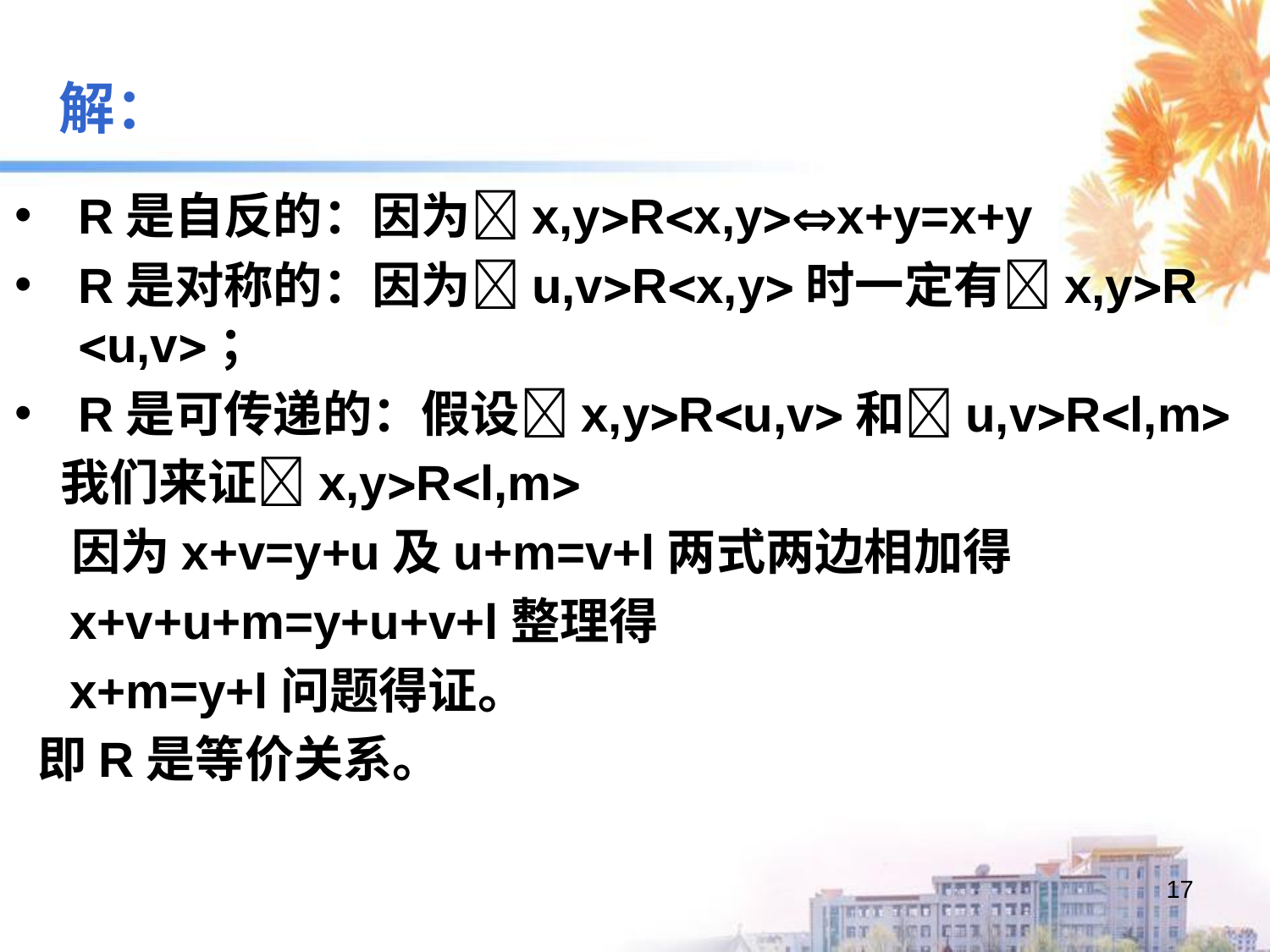

解：

R是自反的：因为<x,y>R<x,y>⇔x+y=x+y
R是对称的：因为<u,v>R<x,y>时一定有<x,y>R <u,v>；
R是可传递的：假设<x,y>R<u,v>和<u,v>R<l,m>
   我们来证<x,y>R<l,m>
    因为x+v=y+u及u+m=v+l两式两边相加得
    x+v+u+m=y+u+v+l整理得
    x+m=y+l问题得证。
 即R是等价关系。

17